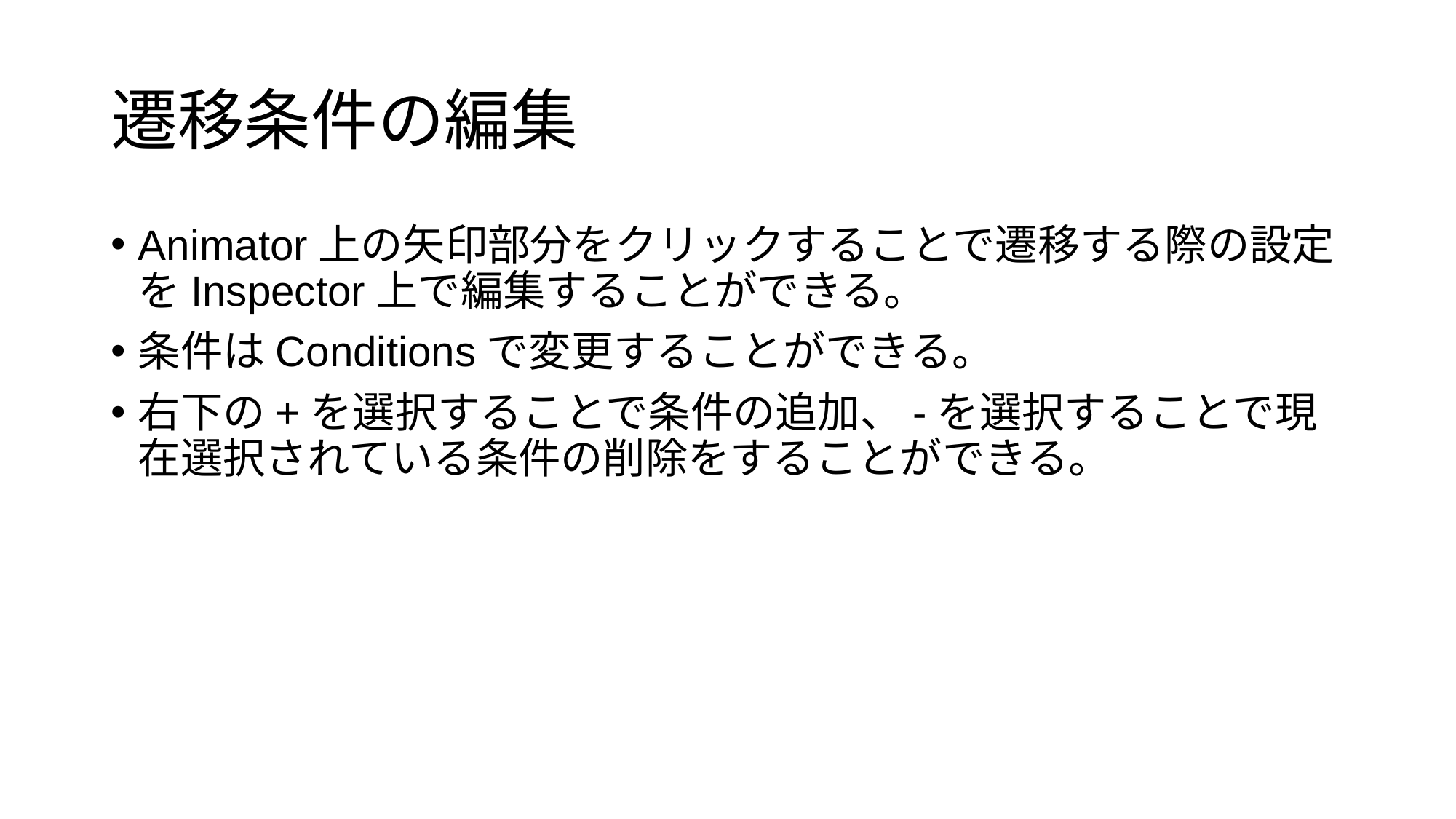

# 遷移条件の編集
Animator上の矢印部分をクリックすることで遷移する際の設定をInspector上で編集することができる。
条件はConditionsで変更することができる。
右下の+を選択することで条件の追加、-を選択することで現在選択されている条件の削除をすることができる。